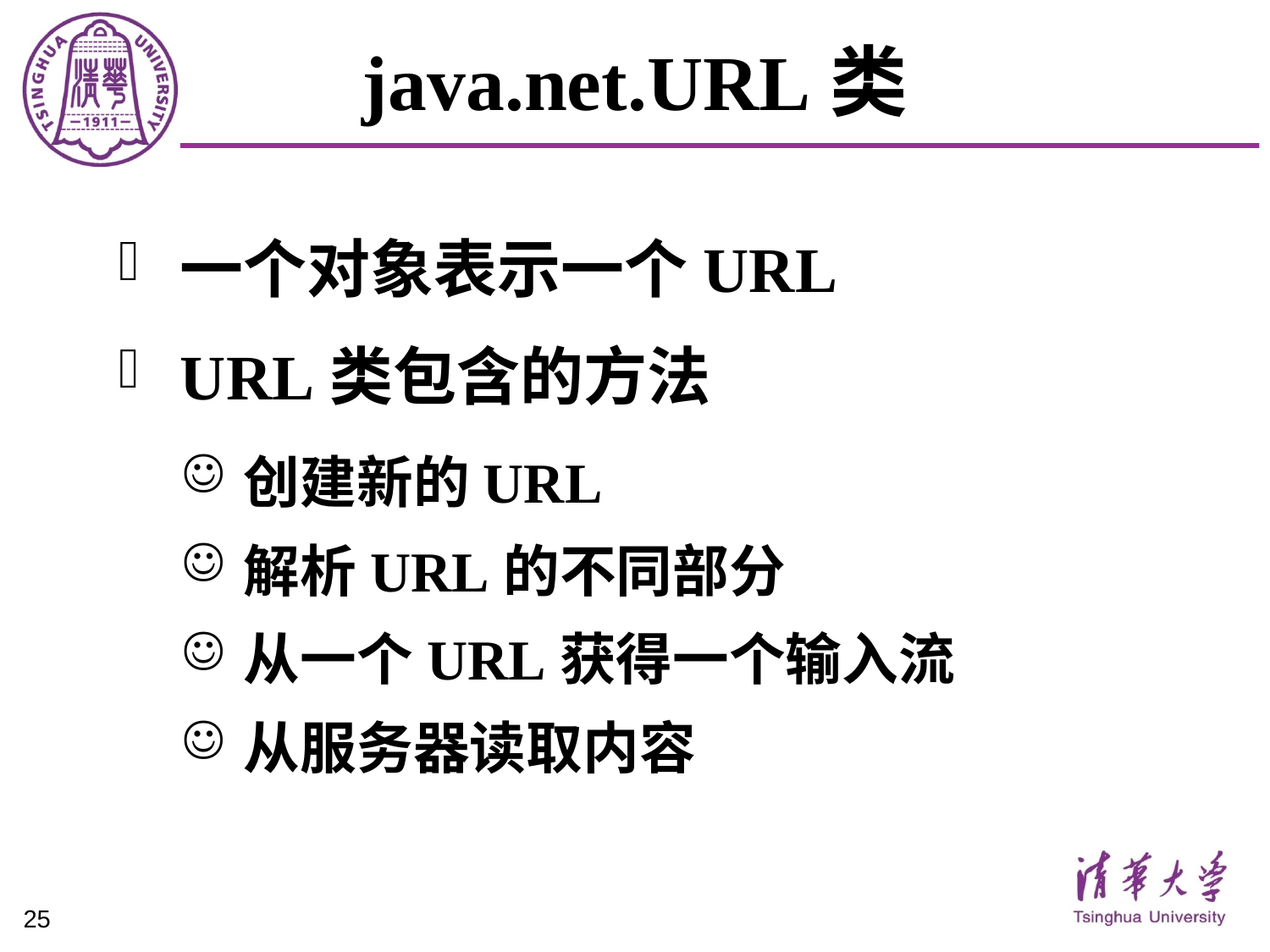

# java.net.URL类
一个对象表示一个URL
URL类包含的方法
创建新的URL
解析URL的不同部分
从一个URL获得一个输入流
从服务器读取内容
25